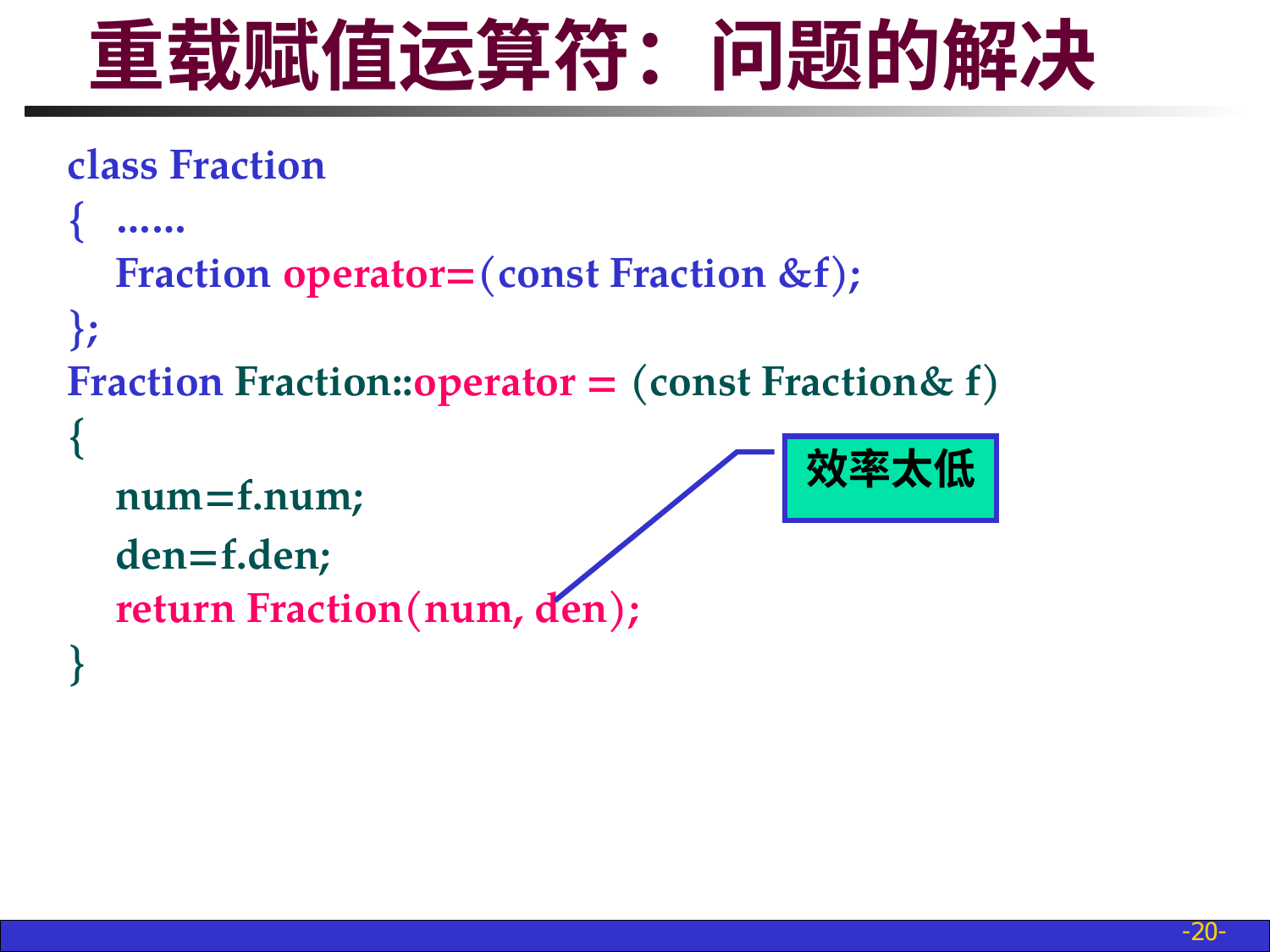

# 重载赋值运算符：问题的解决
class Fraction
{	……
	Fraction operator=(const Fraction &f);
};
Fraction Fraction::operator = (const Fraction& f)
{
	num=f.num;
	den=f.den;
	return Fraction(num, den);
}
效率太低
-20-